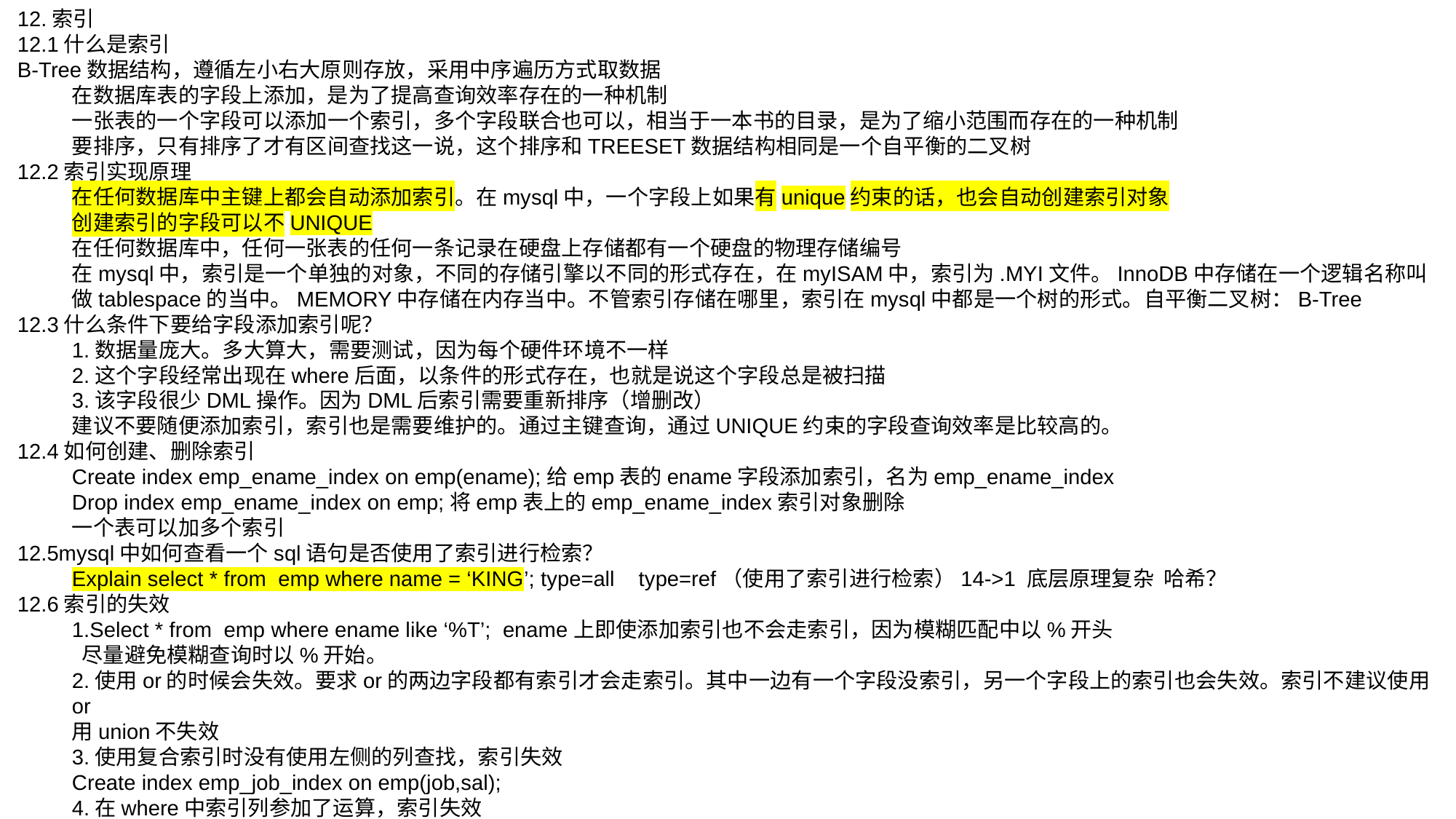

12.索引
12.1什么是索引
B-Tree数据结构，遵循左小右大原则存放，采用中序遍历方式取数据
在数据库表的字段上添加，是为了提高查询效率存在的一种机制
一张表的一个字段可以添加一个索引，多个字段联合也可以，相当于一本书的目录，是为了缩小范围而存在的一种机制
要排序，只有排序了才有区间查找这一说，这个排序和TREESET数据结构相同是一个自平衡的二叉树
12.2索引实现原理
在任何数据库中主键上都会自动添加索引。在mysql中，一个字段上如果有unique约束的话，也会自动创建索引对象
创建索引的字段可以不UNIQUE
在任何数据库中，任何一张表的任何一条记录在硬盘上存储都有一个硬盘的物理存储编号
在mysql中，索引是一个单独的对象，不同的存储引擎以不同的形式存在，在myISAM中，索引为.MYI文件。InnoDB中存储在一个逻辑名称叫做tablespace的当中。MEMORY中存储在内存当中。不管索引存储在哪里，索引在mysql中都是一个树的形式。自平衡二叉树：B-Tree
12.3什么条件下要给字段添加索引呢？
1.数据量庞大。多大算大，需要测试，因为每个硬件环境不一样
2.这个字段经常出现在where后面，以条件的形式存在，也就是说这个字段总是被扫描
3.该字段很少DML操作。因为DML后索引需要重新排序（增删改）
建议不要随便添加索引，索引也是需要维护的。通过主键查询，通过UNIQUE约束的字段查询效率是比较高的。
12.4如何创建、删除索引
Create index emp_ename_index on emp(ename);给emp表的ename字段添加索引，名为emp_ename_index
Drop index emp_ename_index on emp;将emp表上的emp_ename_index索引对象删除
一个表可以加多个索引
12.5mysql中如何查看一个sql语句是否使用了索引进行检索？
Explain select * from  emp where name = ‘KING’; type=all    type=ref（使用了索引进行检索）14->1 底层原理复杂  哈希？
12.6索引的失效
1.Select * from  emp where ename like ‘%T’;  ename上即使添加索引也不会走索引，因为模糊匹配中以%开头
 尽量避免模糊查询时以%开始。
2.使用or的时候会失效。要求or的两边字段都有索引才会走索引。其中一边有一个字段没索引，另一个字段上的索引也会失效。索引不建议使用or
用union不失效
3.使用复合索引时没有使用左侧的列查找，索引失效
Create index emp_job_index on emp(job,sal);
4.在where中索引列参加了运算，索引失效
Explain select * from emp where sal+1=800;
5.在where中索引列使用了函数
Explain select * from emp where lower(ename) = ‘smith’;